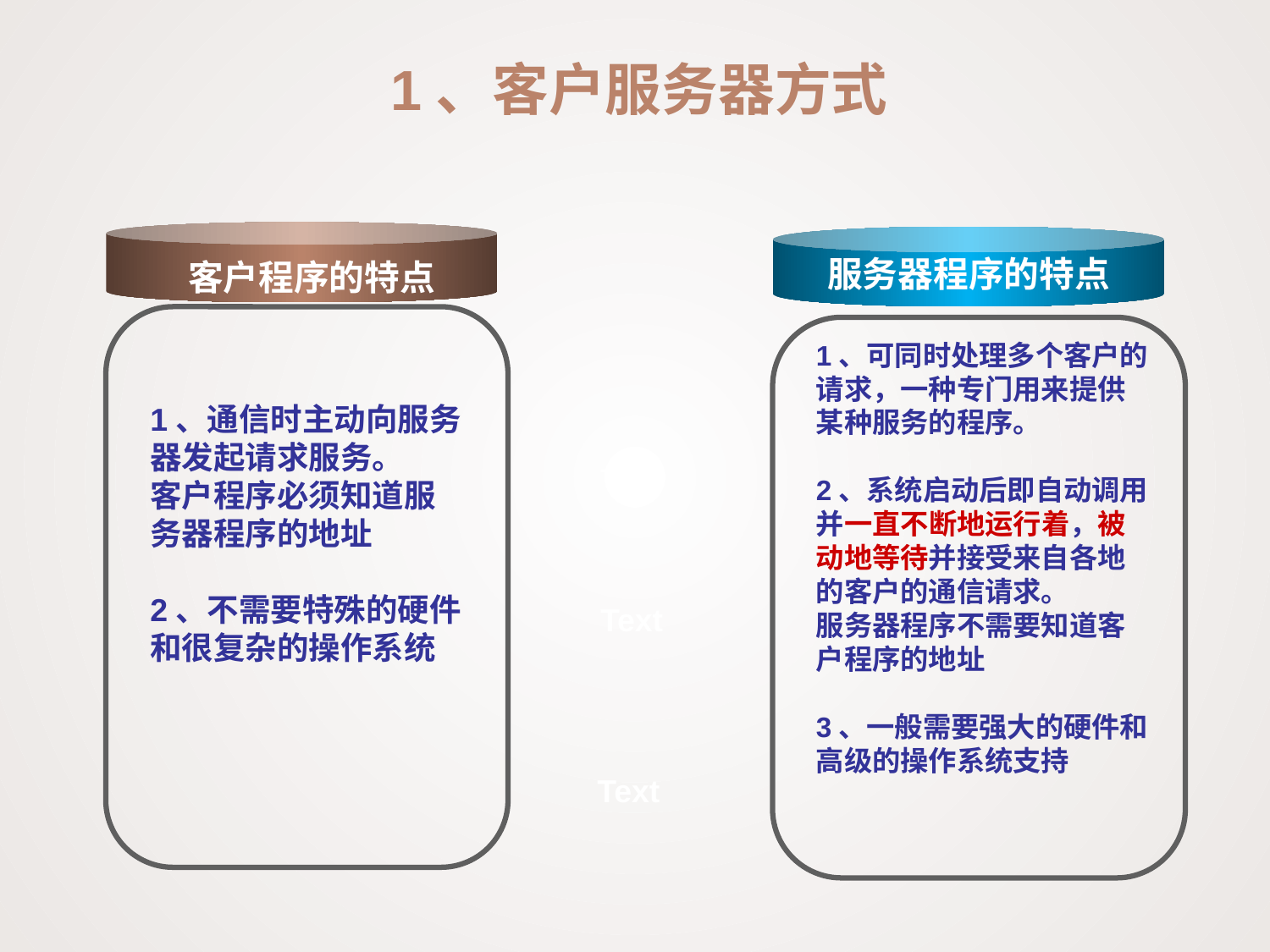

# 1、客户服务器方式

服务器程序的特点
客户程序的特点

1、可同时处理多个客户的请求，一种专门用来提供某种服务的程序。

2、系统启动后即自动调用并一直不断地运行着，被动地等待并接受来自各地的客户的通信请求。
服务器程序不需要知道客户程序的地址

3、一般需要强大的硬件和高级的操作系统支持

1、通信时主动向服务器发起请求服务。
客户程序必须知道服务器程序的地址

2、不需要特殊的硬件和很复杂的操作系统

Text
Text
Text